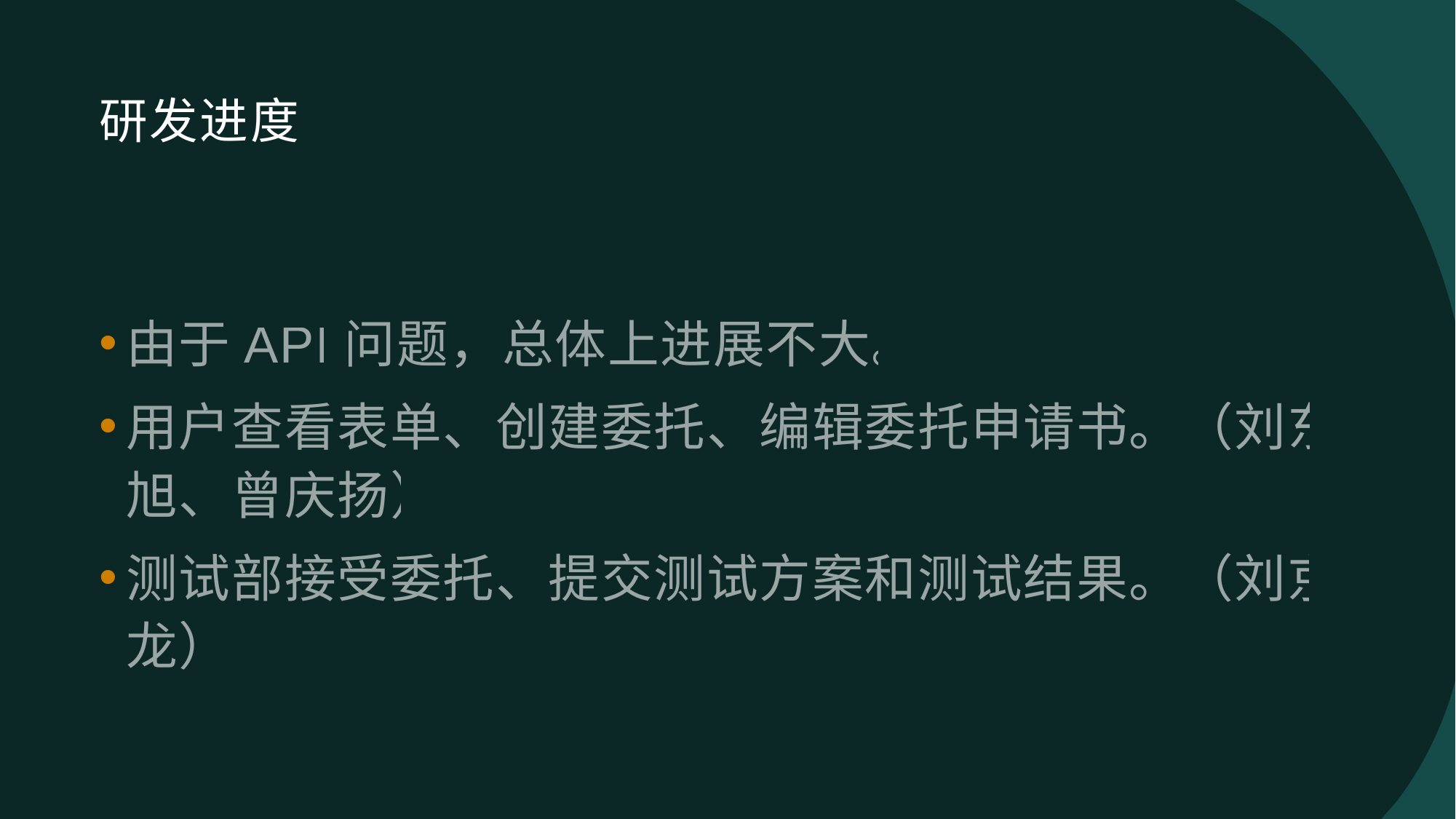

# 研发进度
由于API问题，总体上进展不大。
用户查看表单、创建委托、编辑委托申请书。（刘东旭、曾庆扬）
测试部接受委托、提交测试方案和测试结果。（刘京龙）